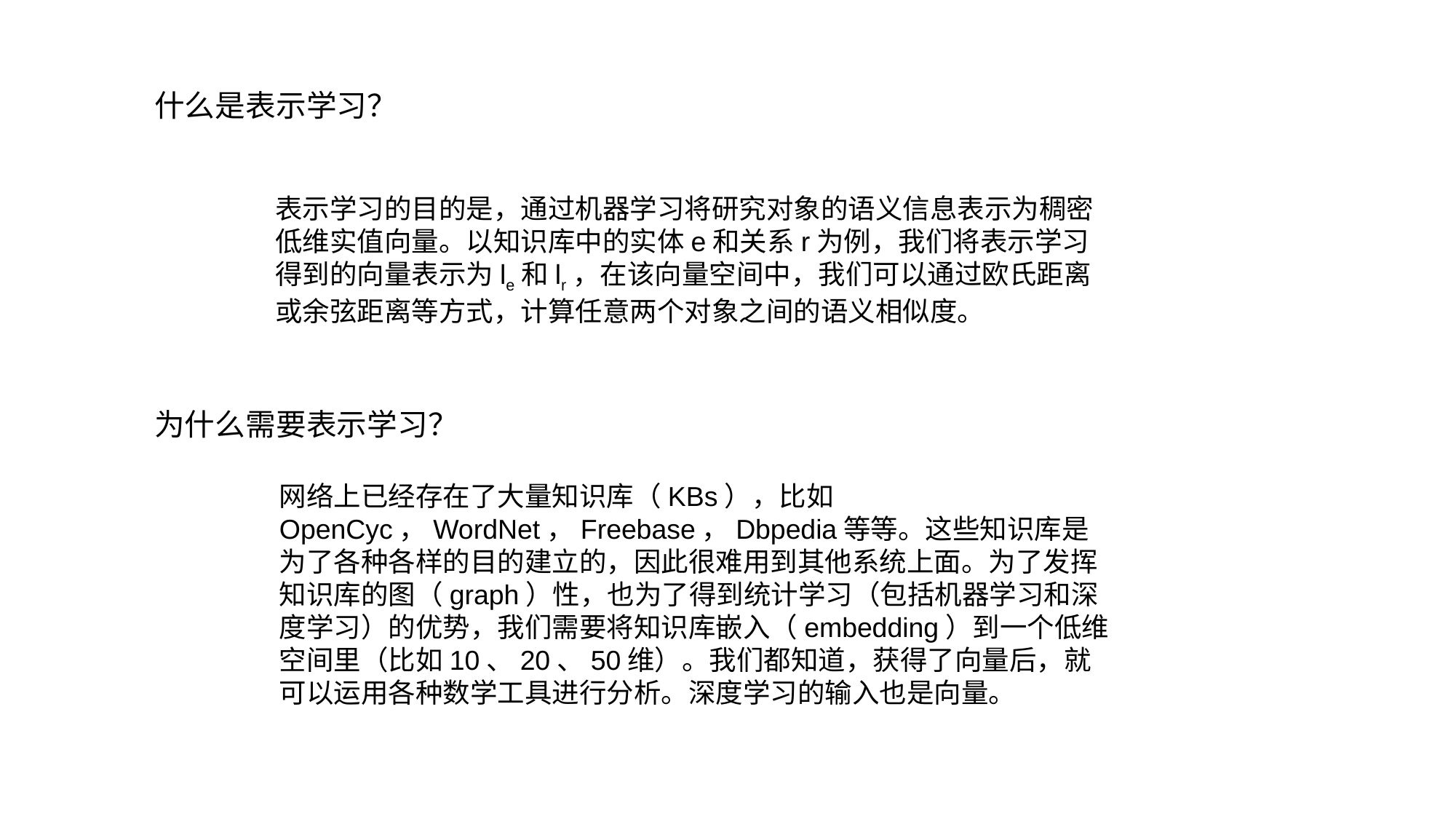

什么是表示学习？
表示学习的目的是，通过机器学习将研究对象的语义信息表示为稠密低维实值向量。以知识库中的实体e和关系r为例，我们将表示学习得到的向量表示为le和lr，在该向量空间中，我们可以通过欧氏距离或余弦距离等方式，计算任意两个对象之间的语义相似度。
为什么需要表示学习？
网络上已经存在了大量知识库（KBs），比如OpenCyc，WordNet，Freebase，Dbpedia等等。这些知识库是为了各种各样的目的建立的，因此很难用到其他系统上面。为了发挥知识库的图（graph）性，也为了得到统计学习（包括机器学习和深度学习）的优势，我们需要将知识库嵌入（embedding）到一个低维空间里（比如10、20、50维）。我们都知道，获得了向量后，就可以运用各种数学工具进行分析。深度学习的输入也是向量。